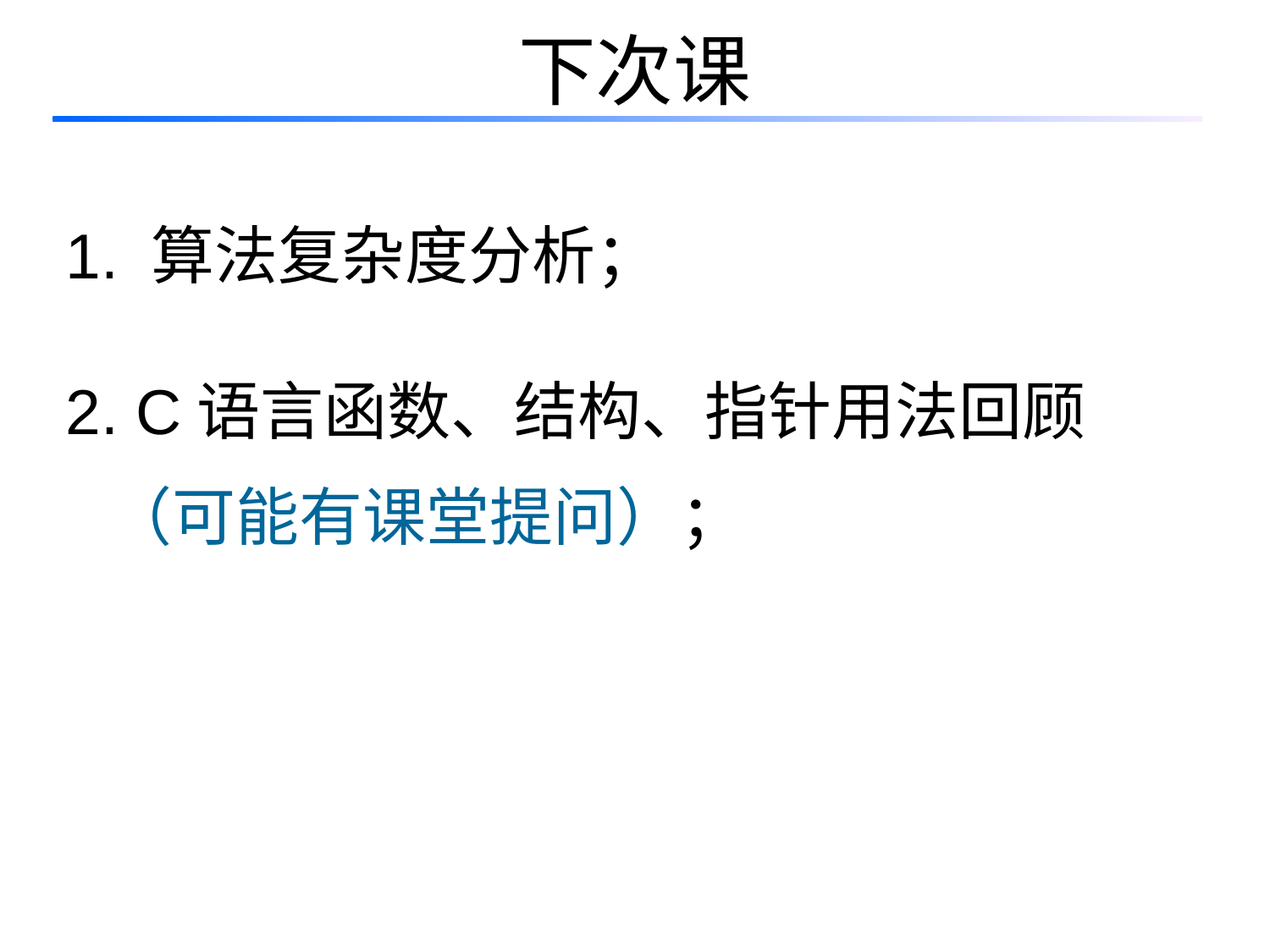

# 下次课

1. 算法复杂度分析；
2. C语言函数、结构、指针用法回顾
  （可能有课堂提问）；